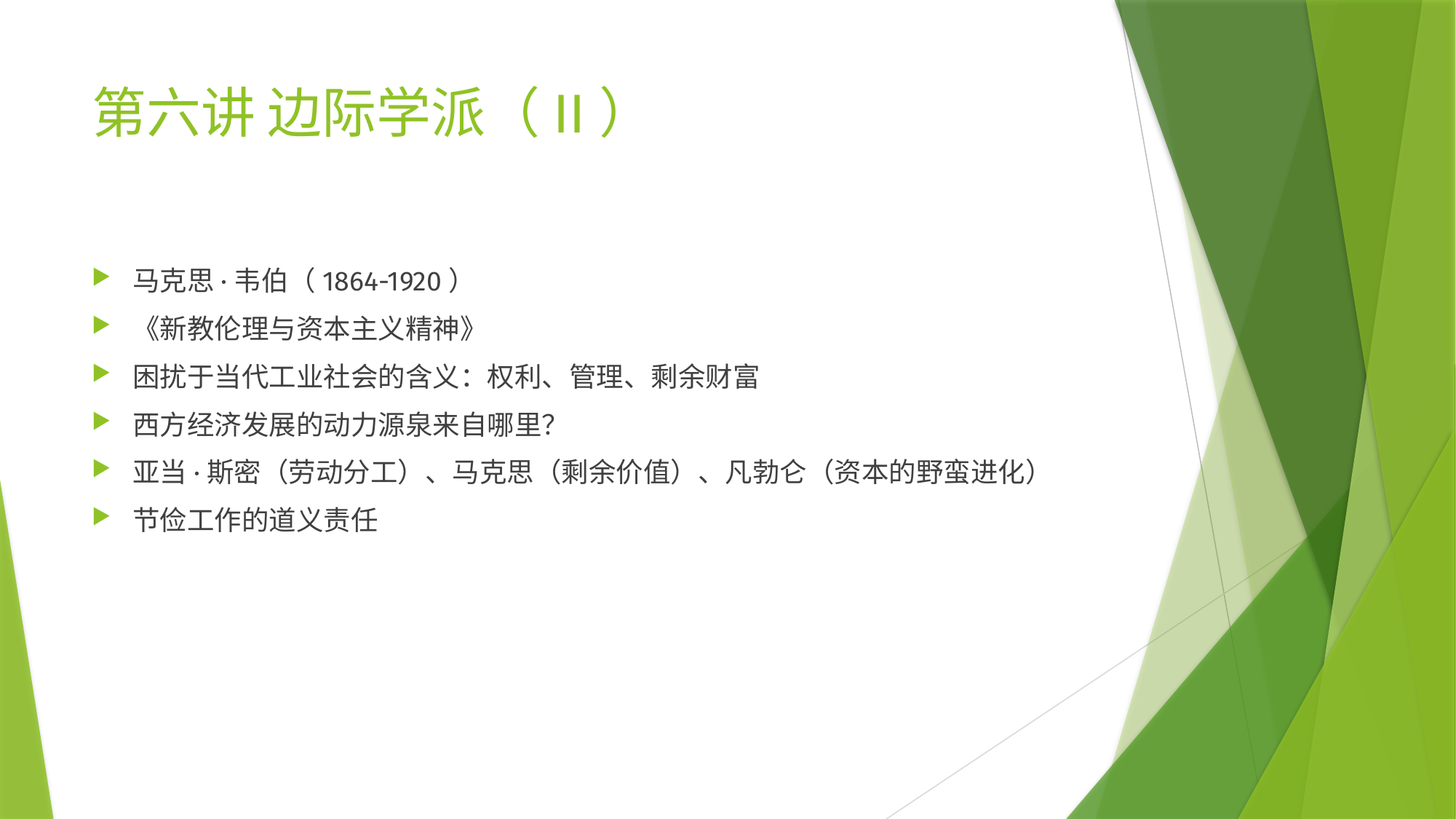

# 第六讲 边际学派（II）
马克思·韦伯（1864-1920）
《新教伦理与资本主义精神》
困扰于当代工业社会的含义：权利、管理、剩余财富
西方经济发展的动力源泉来自哪里？
亚当·斯密（劳动分工）、马克思（剩余价值）、凡勃仑（资本的野蛮进化）
节俭工作的道义责任